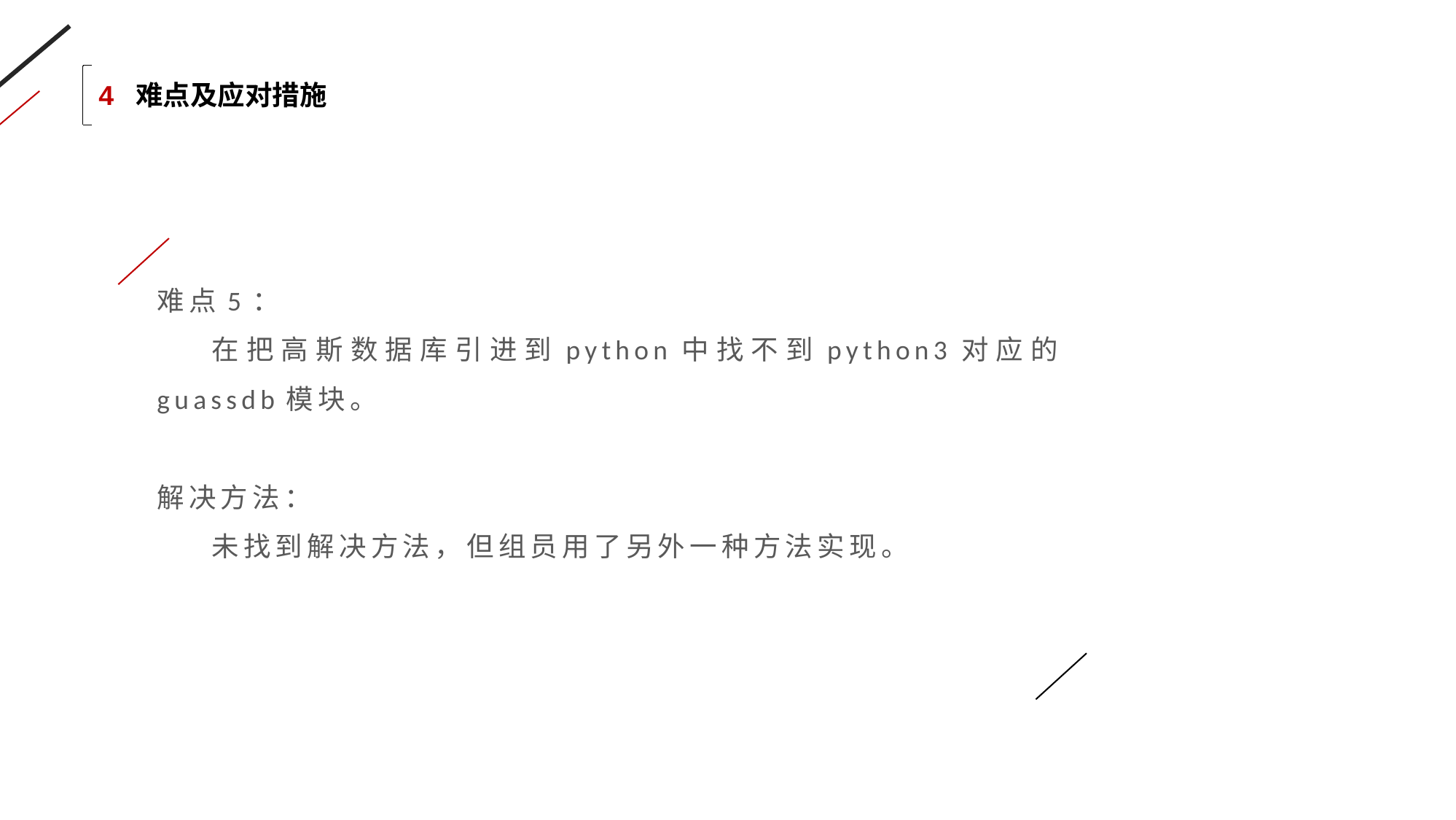

4  难点及应对措施

难点5：
在把高斯数据库引进到python中找不到python3对应的guassdb模块。

解决方法：
未找到解决方法，但组员用了另外一种方法实现。